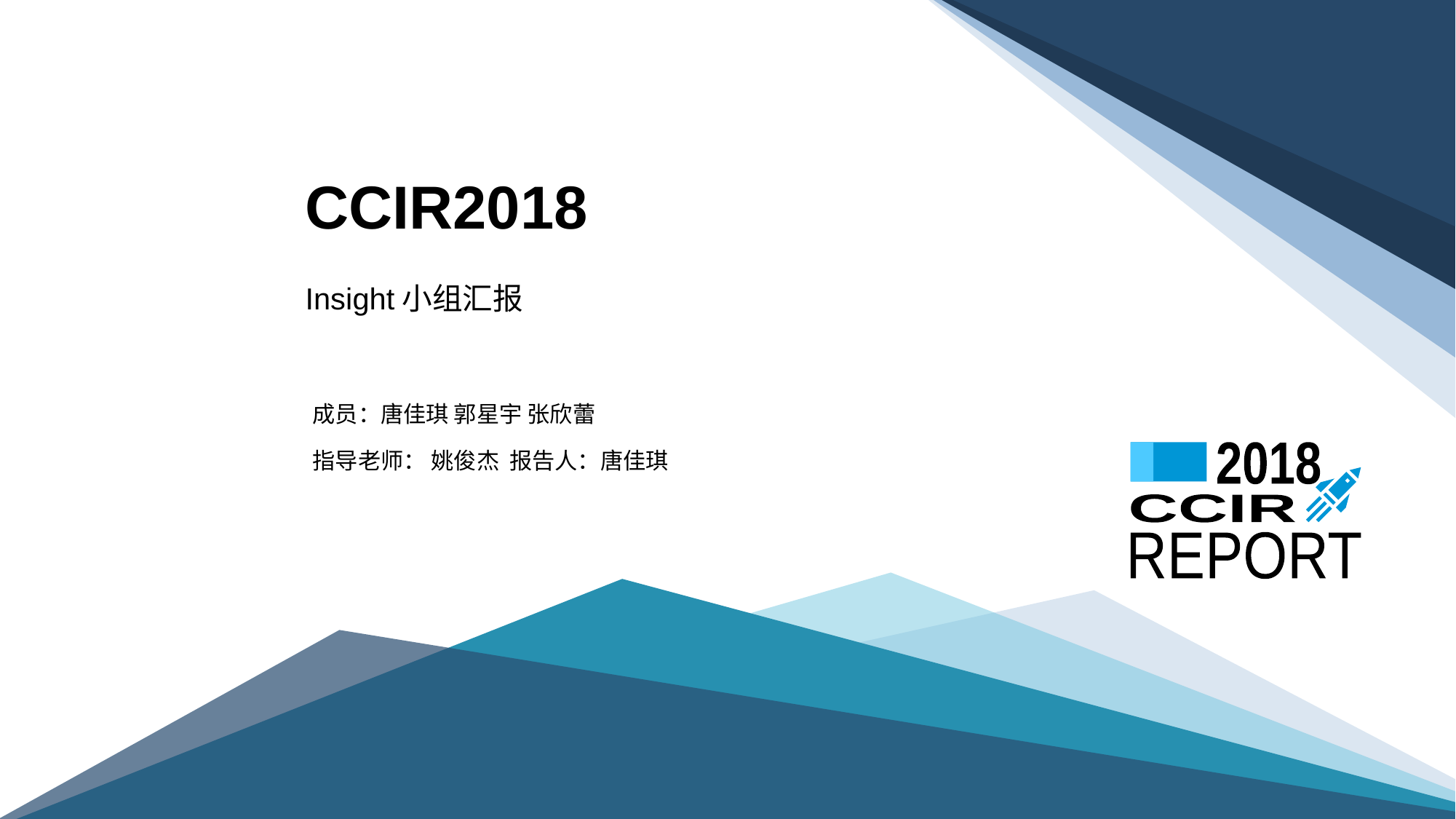

# CCIR2018
Insight小组汇报
成员：唐佳琪 郭星宇 张欣蕾

2018
CCIR
REPORT

指导老师： 姚俊杰  报告人：唐佳琪